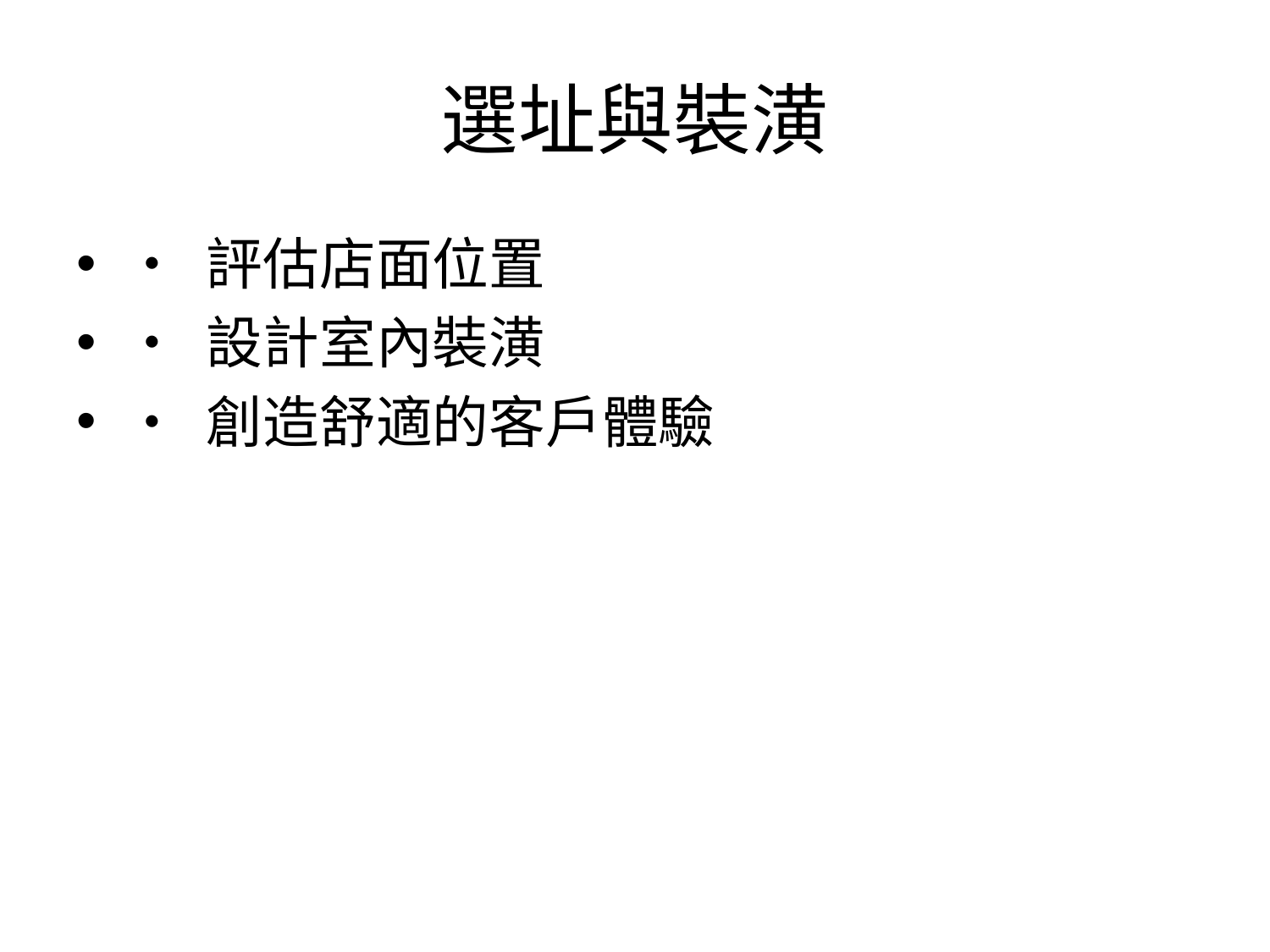

# 選址與裝潢
• 評估店面位置
• 設計室內裝潢
• 創造舒適的客戶體驗